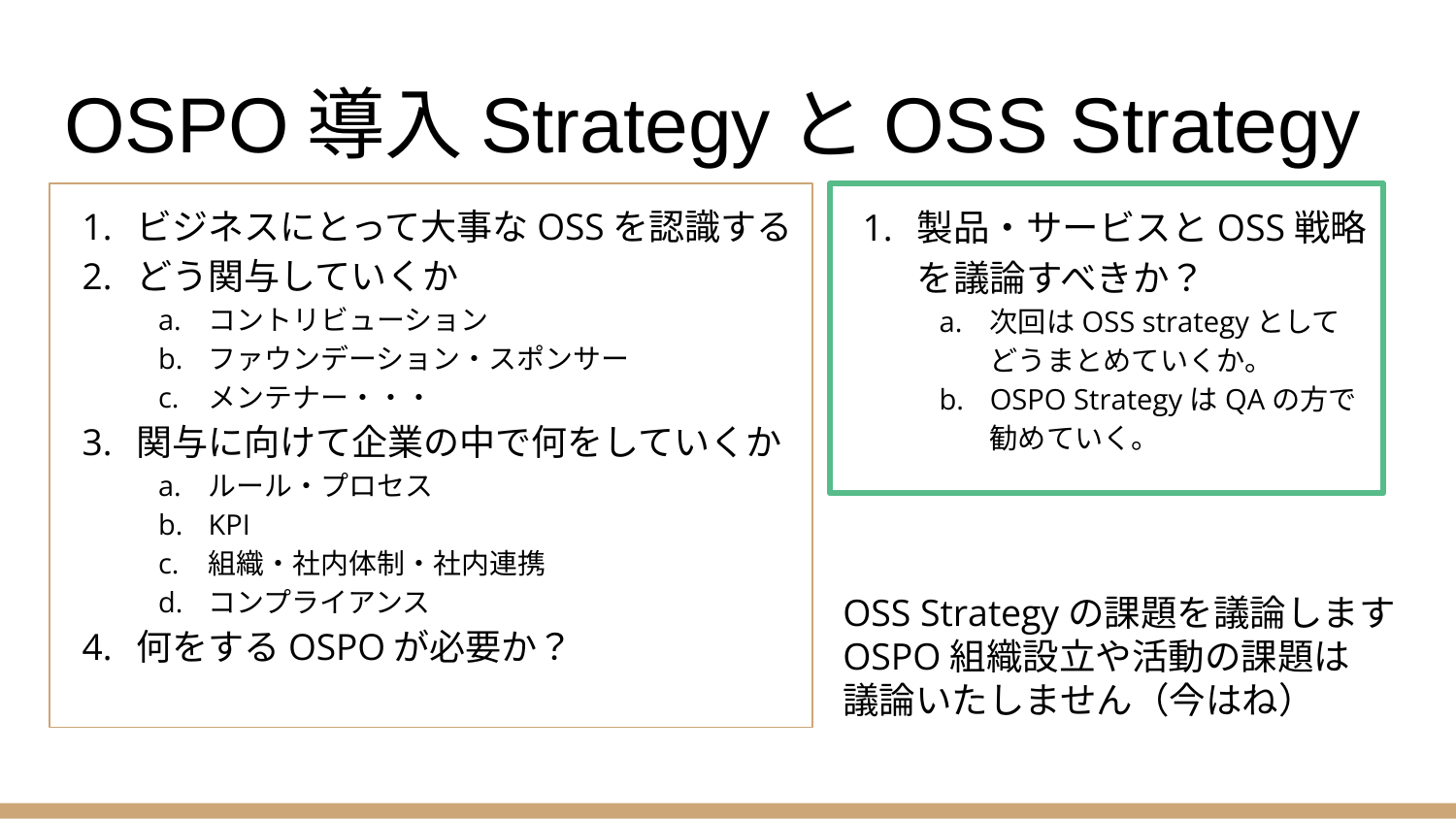

# OSPO導入StrategyとOSS Strategy
ビジネスにとって大事なOSSを認識する
どう関与していくか
コントリビューション
ファウンデーション・スポンサー
メンテナー・・・
関与に向けて企業の中で何をしていくか
ルール・プロセス
KPI
組織・社内体制・社内連携
コンプライアンス
何をするOSPOが必要か？
製品・サービスとOSS戦略を議論すべきか？
次回はOSS strategyとしてどうまとめていくか。
OSPO StrategyはQAの方で勧めていく。
OSS Strategyの課題を議論します
OSPO組織設立や活動の課題は
議論いたしません（今はね）